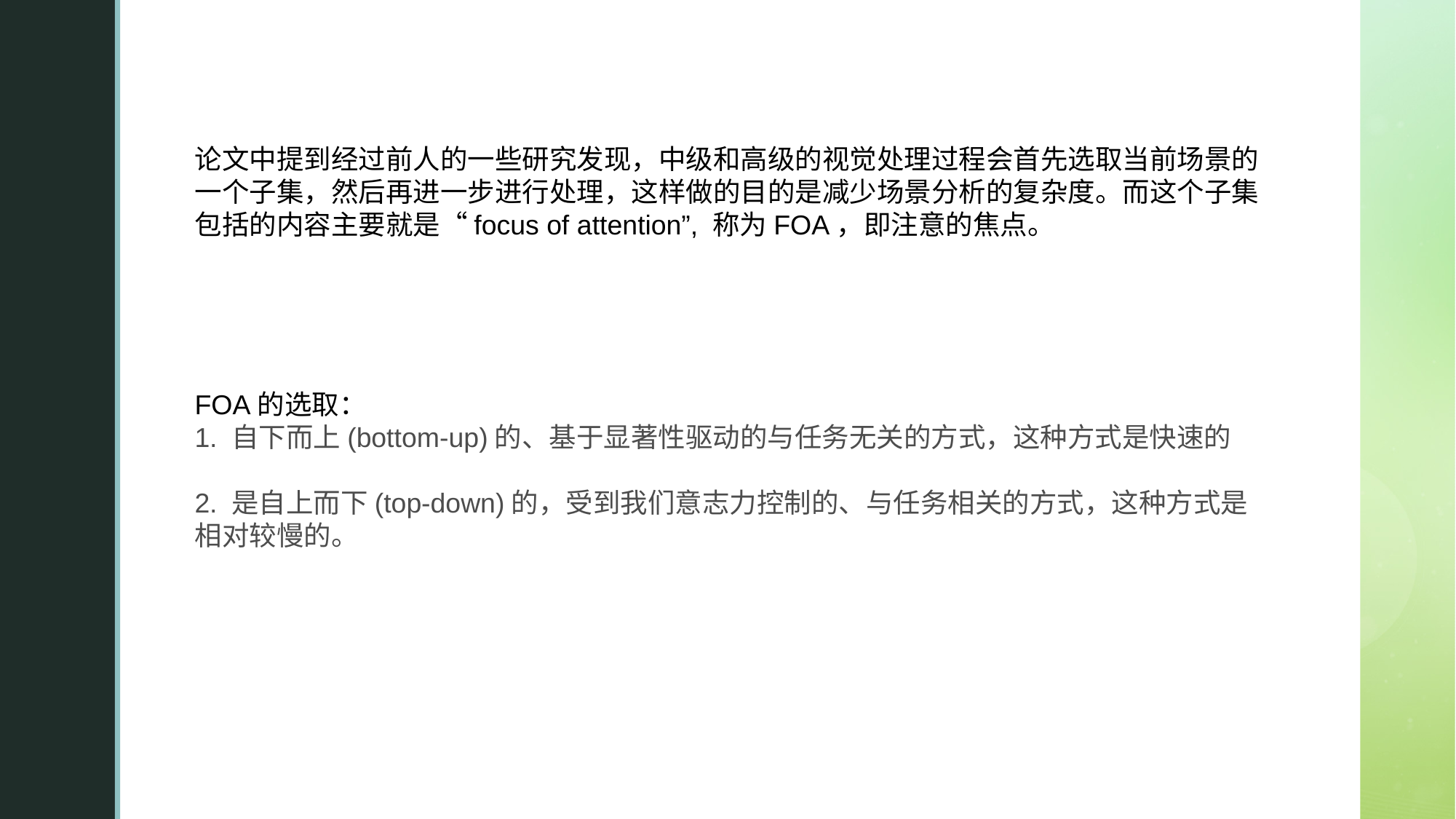

论文中提到经过前人的一些研究发现，中级和高级的视觉处理过程会首先选取当前场景的一个子集，然后再进一步进行处理，这样做的目的是减少场景分析的复杂度。而这个子集包括的内容主要就是“focus of attention”, 称为FOA，即注意的焦点。
FOA的选取：
1. 自下而上(bottom-up)的、基于显著性驱动的与任务无关的方式，这种方式是快速的

2. 是自上而下(top-down)的，受到我们意志力控制的、与任务相关的方式，这种方式是相对较慢的。